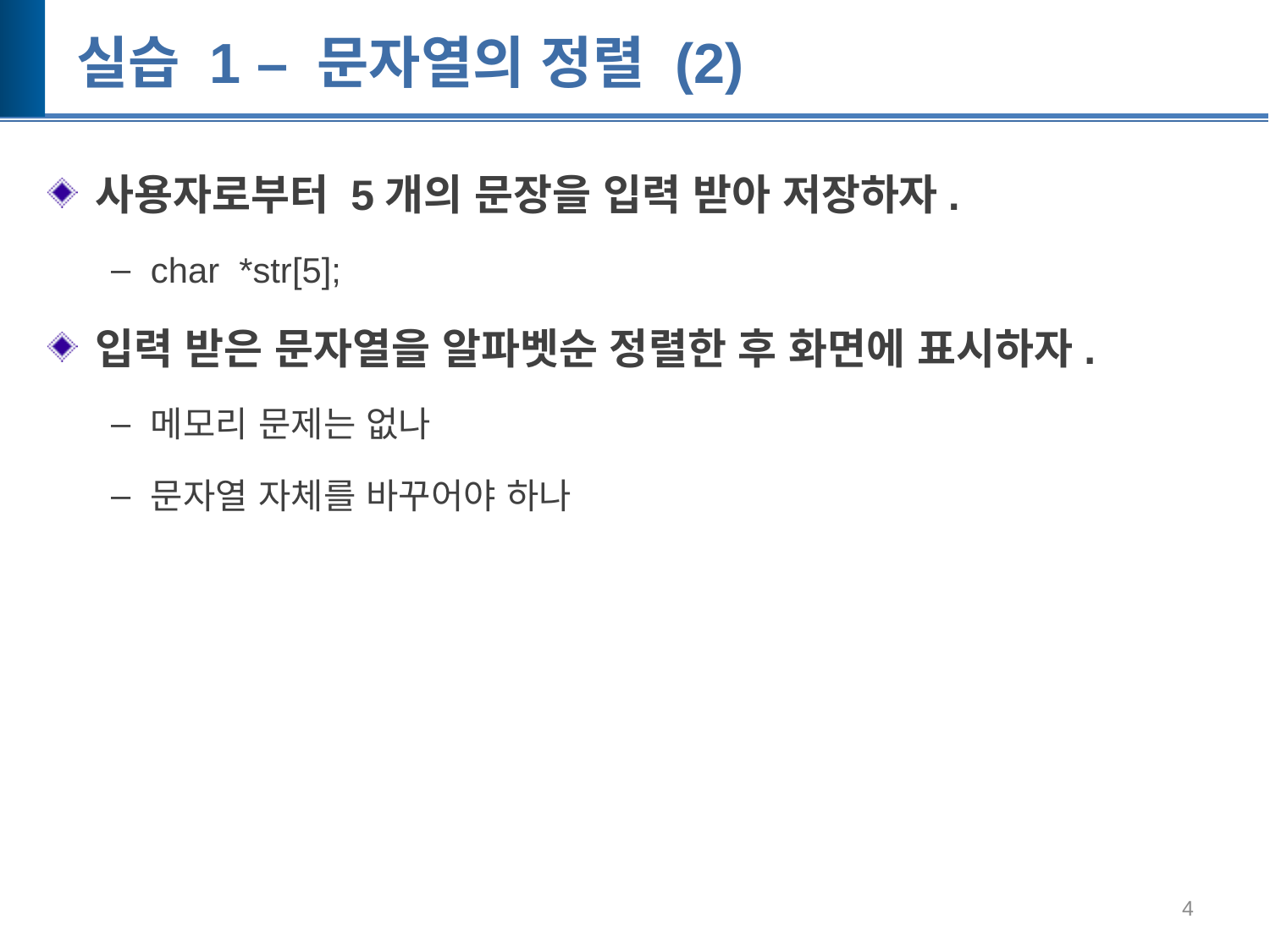

# 실습 1 – 문자열의 정렬 (2)
사용자로부터 5개의 문장을 입력 받아 저장하자.
char  *str[5];
입력 받은 문자열을 알파벳순 정렬한 후 화면에 표시하자.
메모리 문제는 없나
문자열 자체를 바꾸어야 하나

4